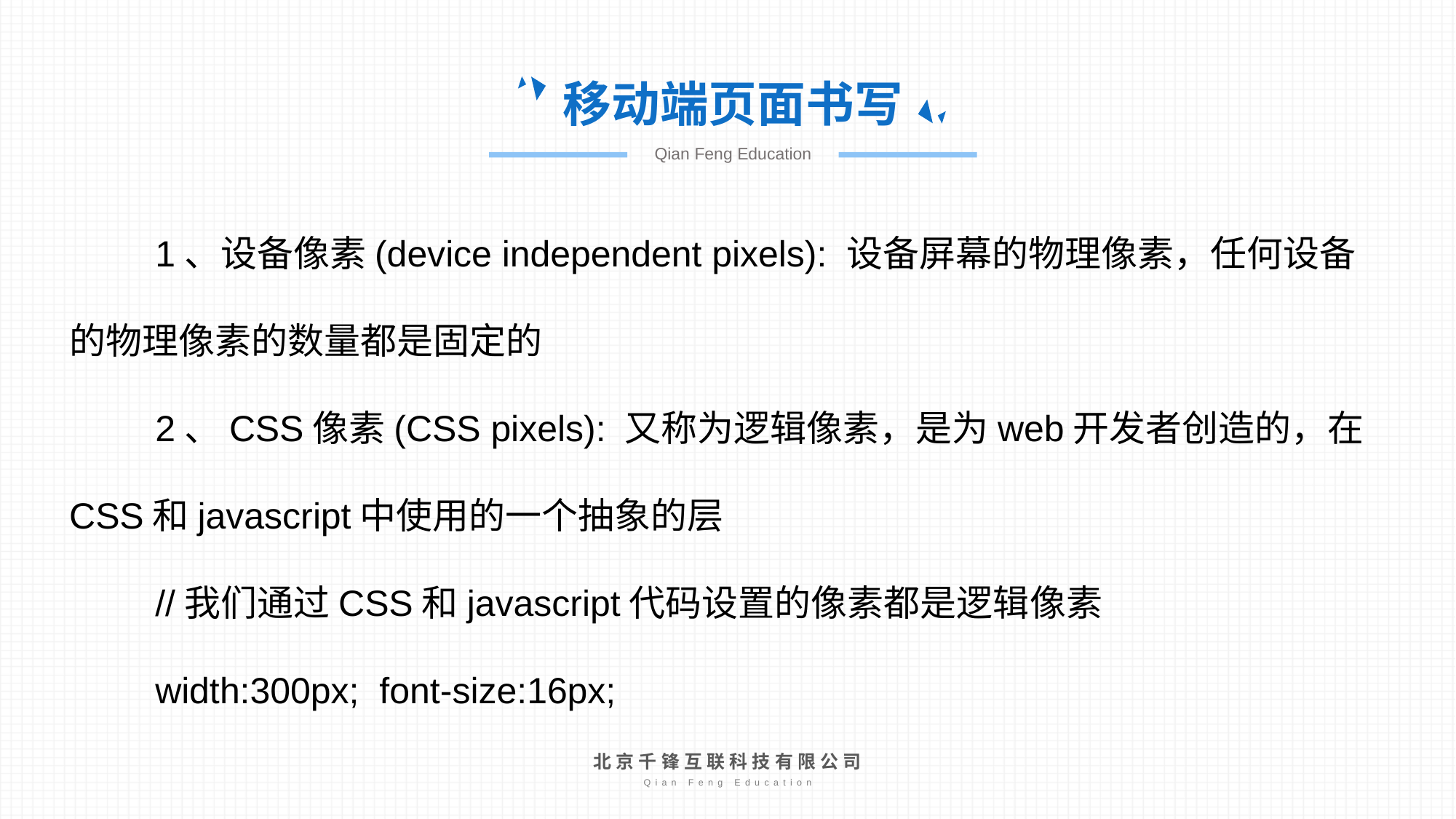

移动端页面书写

Qian Feng Education

1、设备像素(device independent pixels): 设备屏幕的物理像素，任何设备的物理像素的数量都是固定的
2、CSS像素(CSS pixels): 又称为逻辑像素，是为web开发者创造的，在CSS和javascript中使用的一个抽象的层
//我们通过CSS和javascript代码设置的像素都是逻辑像素
width:300px;  font-size:16px;
北京千锋互联科技有限公司
Qian Feng Education